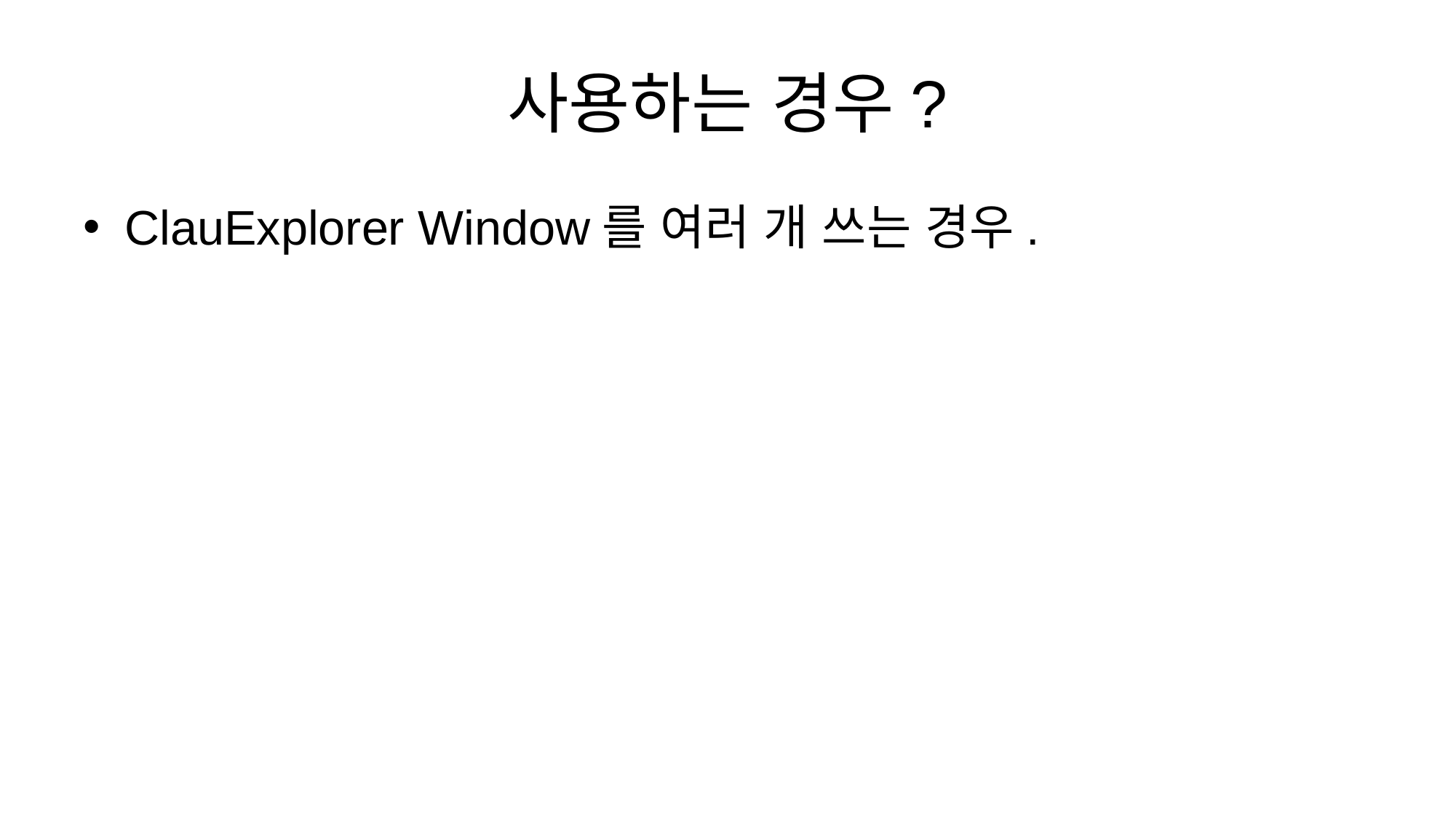

# 사용하는 경우?
ClauExplorer Window를 여러 개 쓰는 경우.